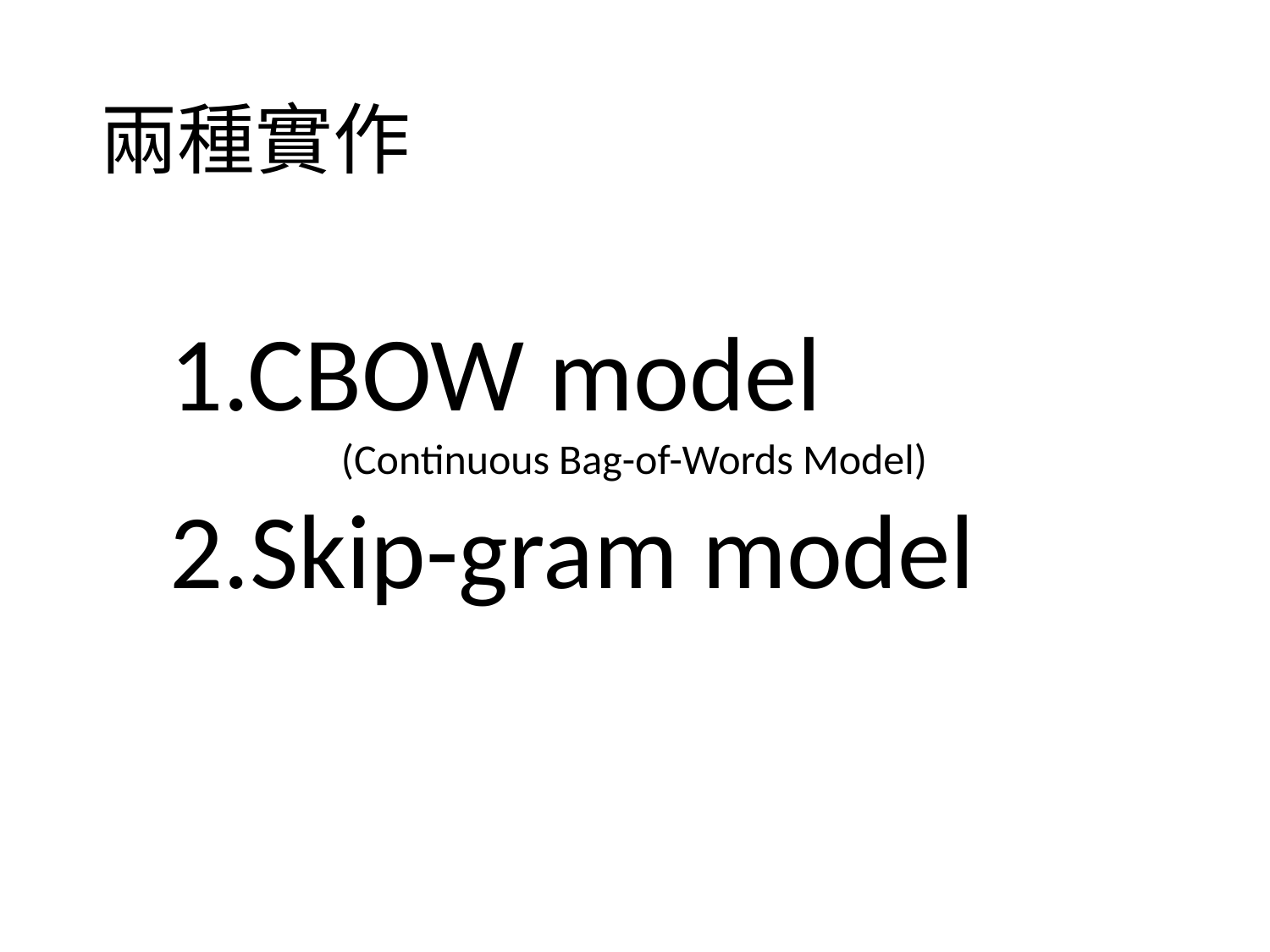

# 兩種實作
1.CBOW model
                  (Continuous Bag-of-Words Model)
2.Skip-gram model